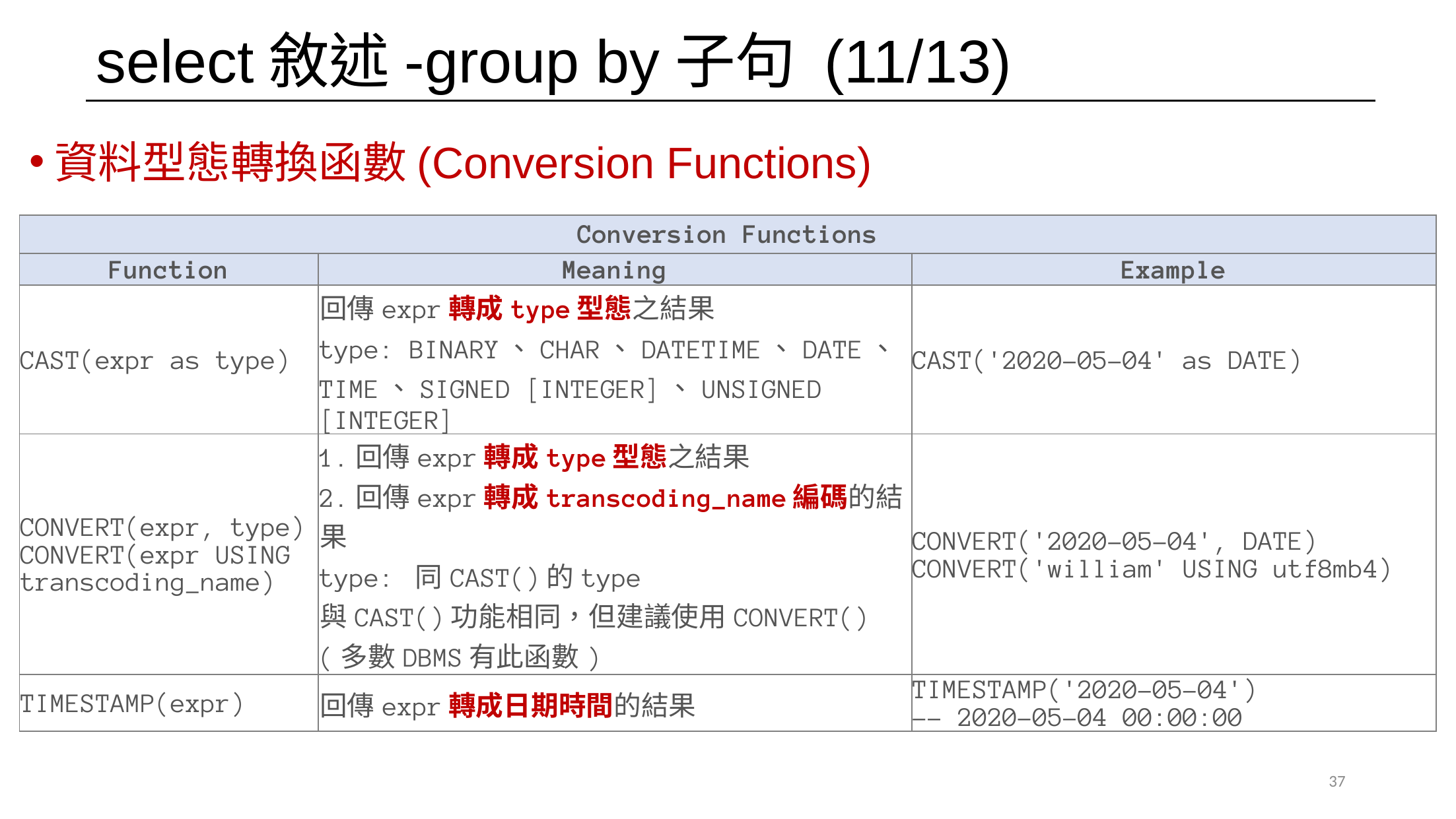

# select敘述-group by子句 (11/13)
資料型態轉換函數(Conversion Functions)
| Conversion Functions |  |  |
| --- | --- | --- |
| Function | Meaning | Example |
| CAST(expr as type) | 回傳expr轉成type型態之結果 type: BINARY、CHAR、DATETIME、DATE、TIME、SIGNED [INTEGER]、UNSIGNED [INTEGER] | CAST('2020-05-04' as DATE) |
| CONVERT(expr, type) CONVERT(expr USING transcoding\_name) | 1.回傳expr轉成type型態之結果 2.回傳expr轉成transcoding\_name編碼的結果 type: 同CAST()的type 與CAST()功能相同，但建議使用CONVERT() (多數DBMS有此函數) | CONVERT('2020-05-04', DATE) CONVERT('william' USING utf8mb4) |
| TIMESTAMP(expr) | 回傳expr轉成日期時間的結果 | TIMESTAMP('2020-05-04') -- 2020-05-04 00:00:00 |
37